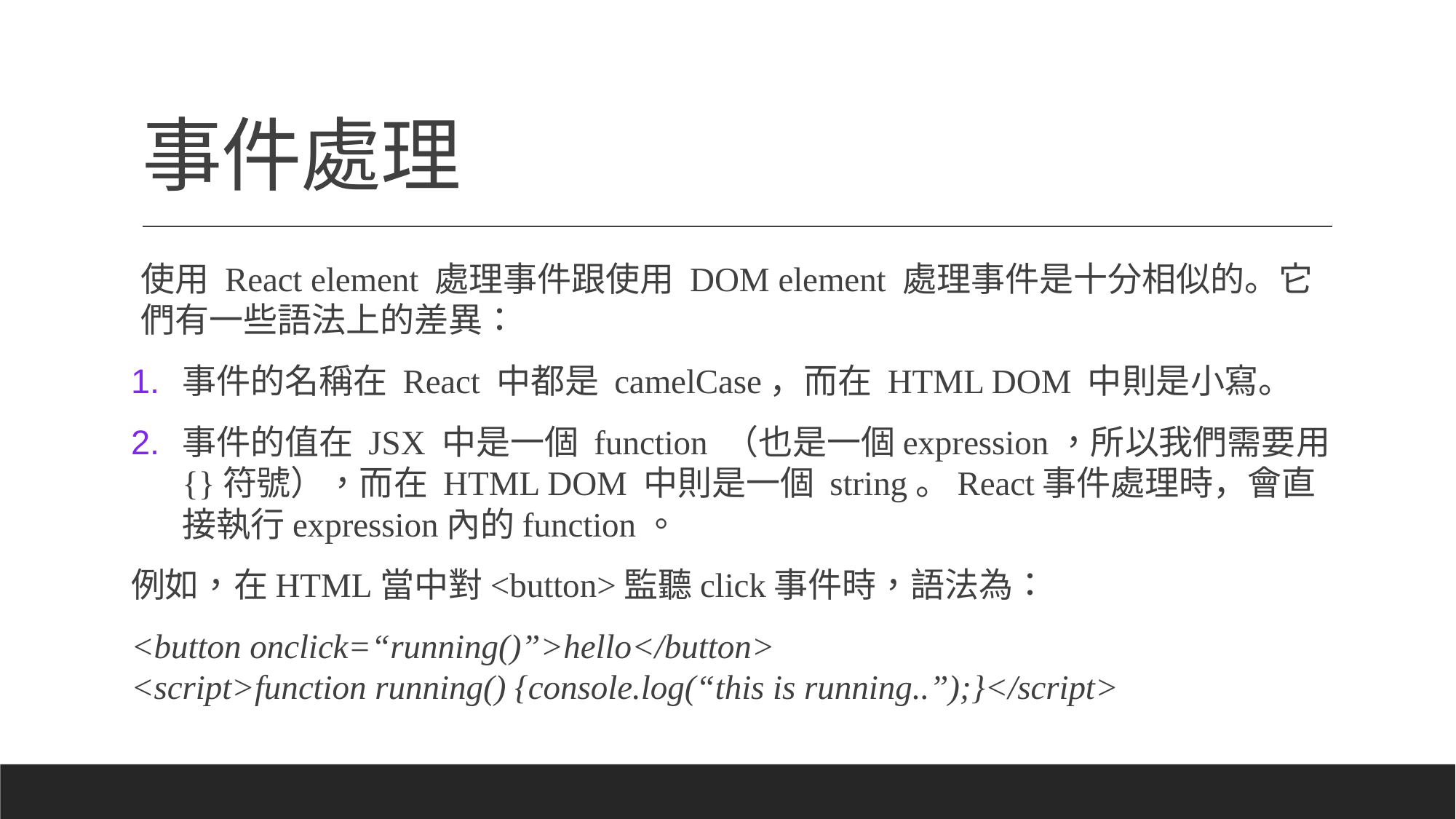

# 事件處理
使用 React element 處理事件跟使用 DOM element 處理事件是十分相似的。它們有一些語法上的差異：
事件的名稱在 React 中都是 camelCase，而在 HTML DOM 中則是小寫。
事件的值在 JSX 中是一個 function （也是一個expression，所以我們需要用{}符號），而在 HTML DOM 中則是一個 string。React事件處理時，會直接執行expression內的function。
例如，在HTML當中對<button>監聽click事件時，語法為：
<button onclick=“running()”>hello</button>
<script>function running() {console.log(“this is running..”);}</script>